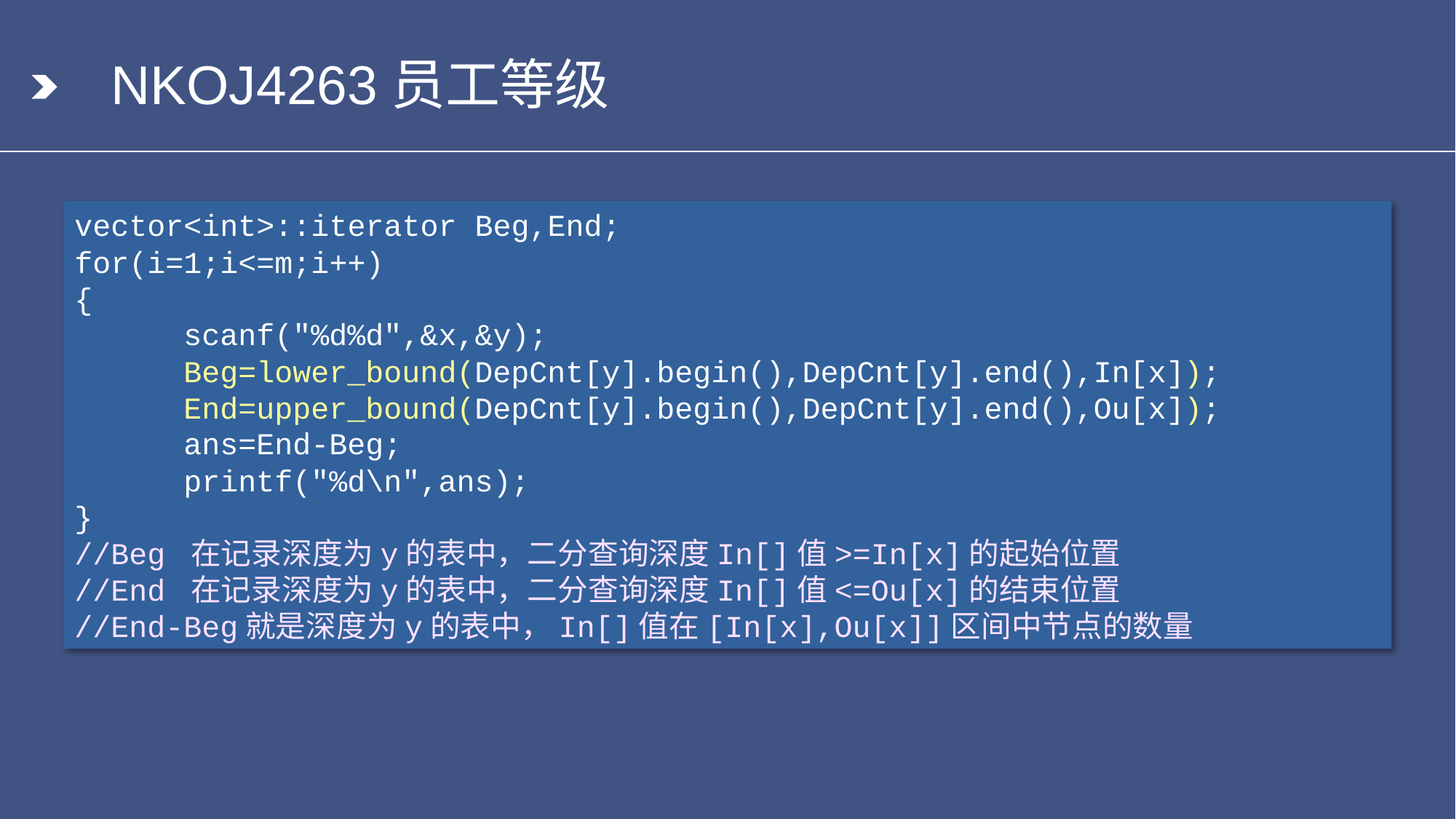

# NKOJ4263员工等级
vector<int>::iterator Beg,End;
for(i=1;i<=m;i++)
{
    	scanf("%d%d",&x,&y);
    	Beg=lower_bound(DepCnt[y].begin(),DepCnt[y].end(),In[x]);
    	End=upper_bound(DepCnt[y].begin(),DepCnt[y].end(),Ou[x]);
    	ans=End-Beg;
    	printf("%d\n",ans);
}
//Beg 在记录深度为y的表中，二分查询深度In[]值>=In[x]的起始位置
//End 在记录深度为y的表中，二分查询深度In[]值<=Ou[x]的结束位置
//End-Beg就是深度为y的表中，In[]值在[In[x],Ou[x]]区间中节点的数量